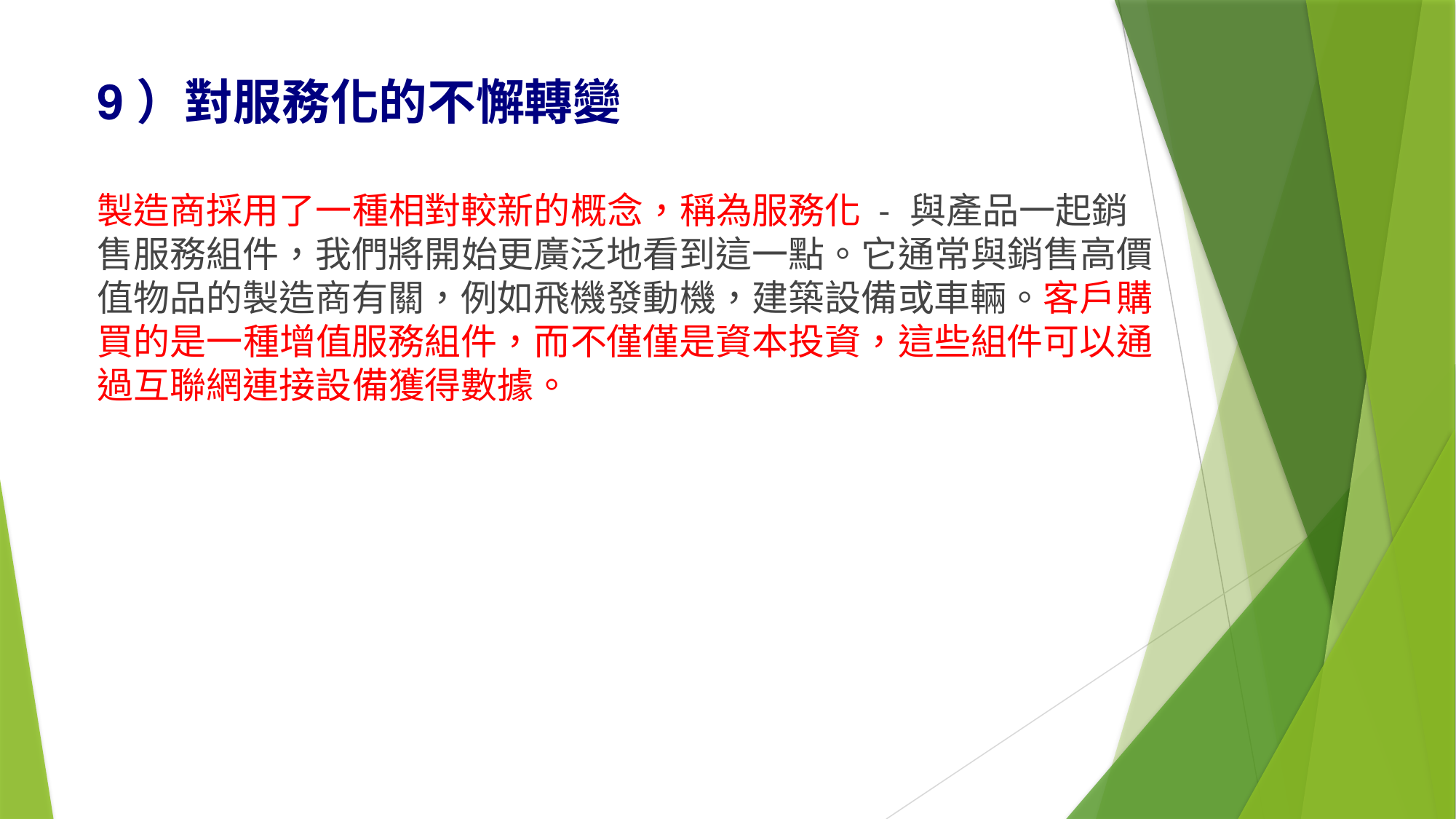

9）對服務化的不懈轉變

製造商採用了一種相對較新的概念，稱為服務化 - 與產品一起銷售服務組件，我們將開始更廣泛地看到這一點。它通常與銷售高價值物品的製造商有關，例如飛機發動機，建築設備或車輛。客戶購買的是一種增值服務組件，而不僅僅是資本投資，這些組件可以通過互聯網連接設備獲得數據。